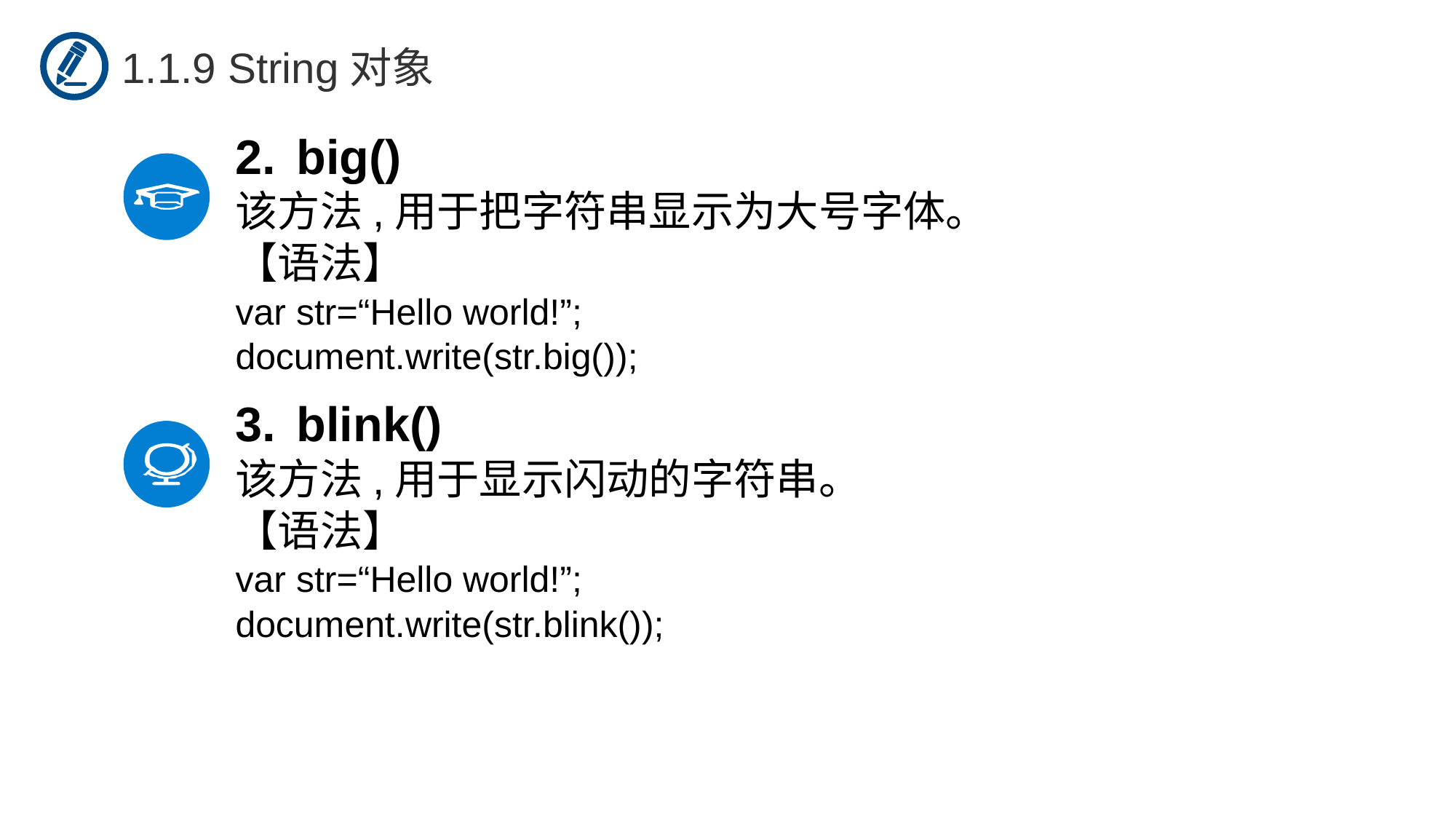

1.1.9 String对象
big()
该方法,用于把字符串显示为大号字体。
【语法】
var str=“Hello world!”;
document.write(str.big());

blink()
该方法,用于显示闪动的字符串。
【语法】
var str=“Hello world!”;
document.write(str.blink());